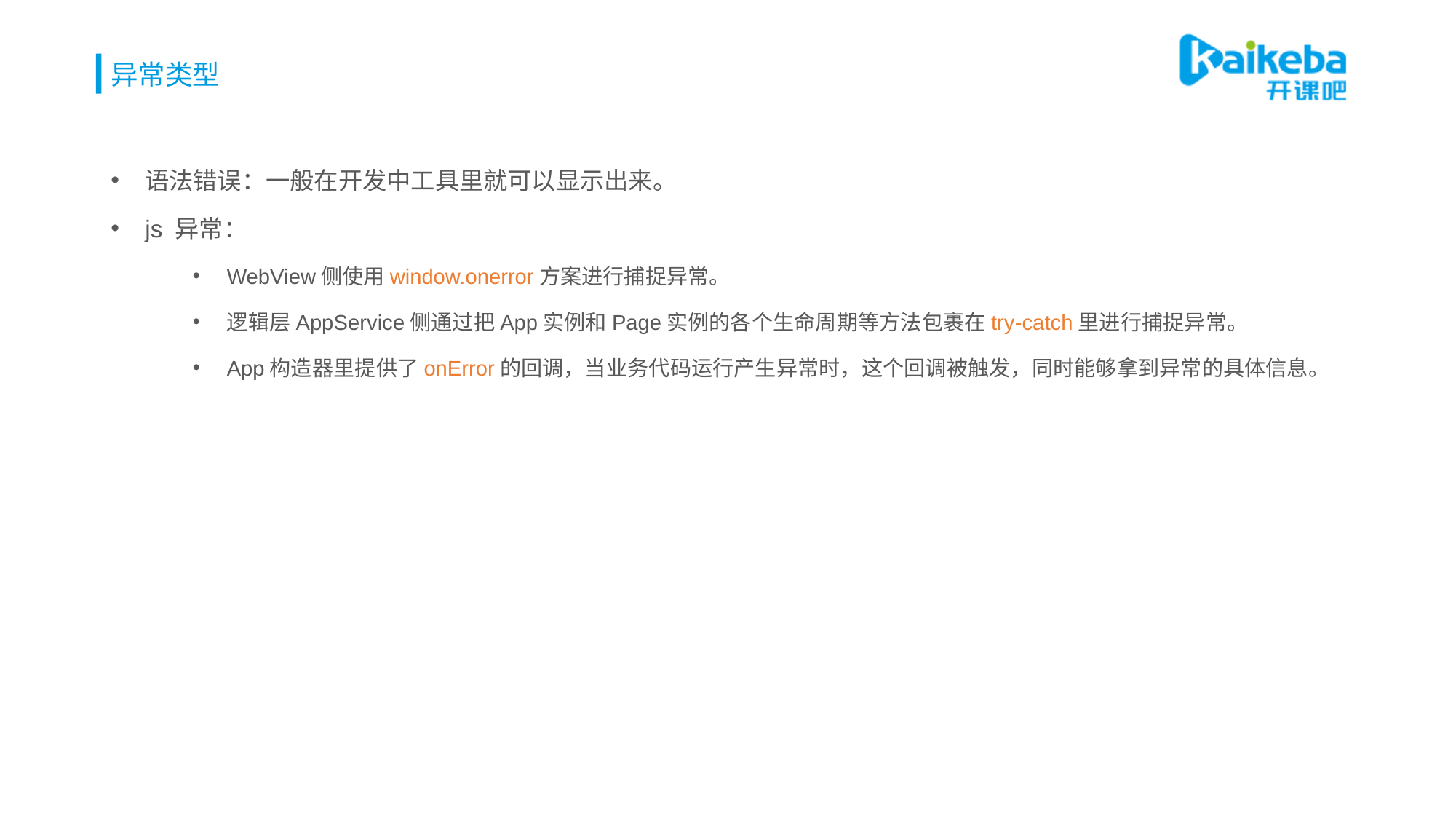

# 异常类型
语法错误：一般在开发中工具里就可以显示出来。
js 异常：
WebView侧使用window.onerror方案进行捕捉异常。
逻辑层AppService侧通过把App实例和Page实例的各个生命周期等方法包裹在try-catch里进行捕捉异常。
App构造器里提供了onError的回调，当业务代码运行产生异常时，这个回调被触发，同时能够拿到异常的具体信息。